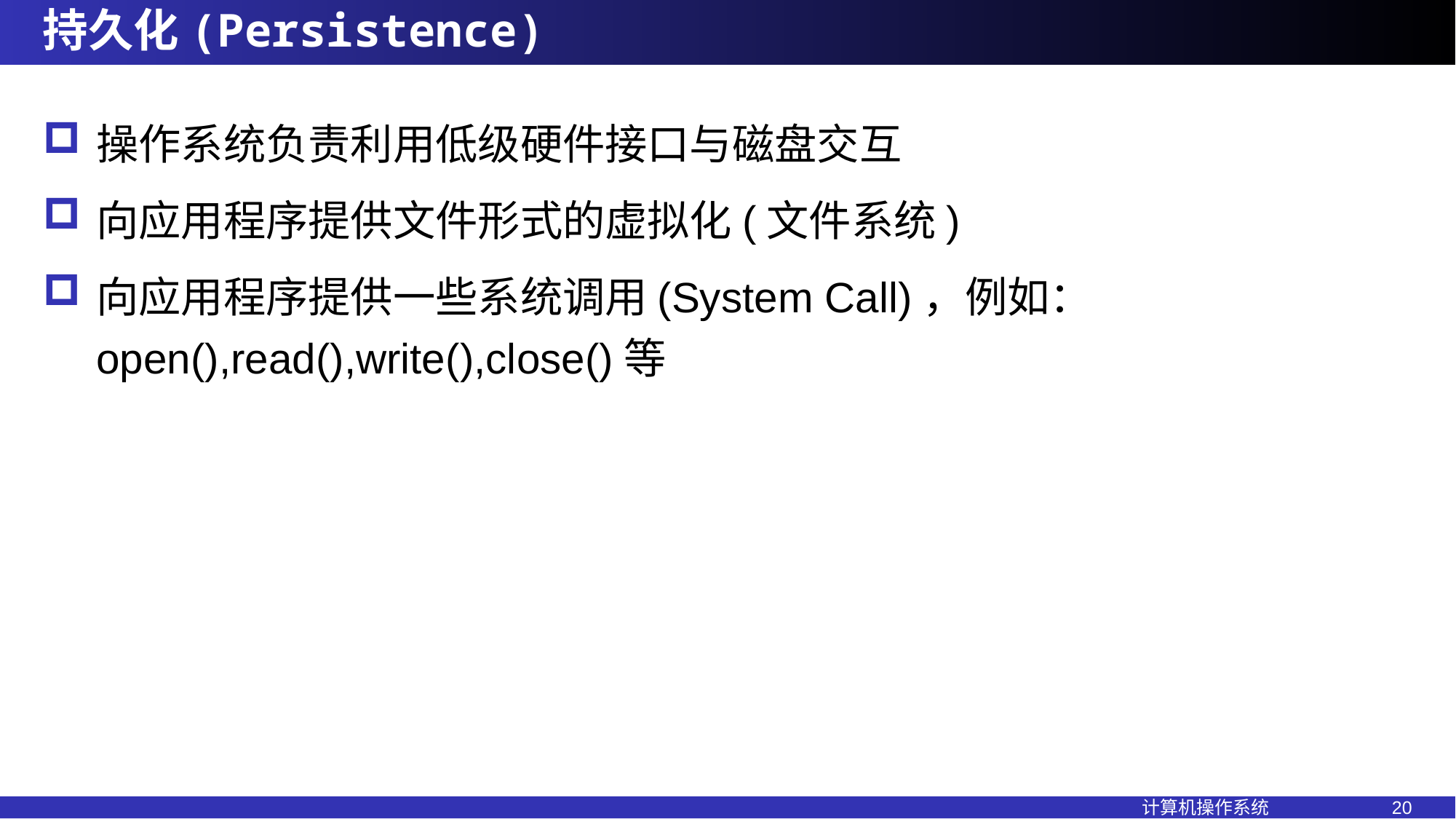

# 持久化(Persistence)
操作系统负责利用低级硬件接口与磁盘交互
向应用程序提供文件形式的虚拟化(文件系统)
向应用程序提供一些系统调用(System Call)，例如：open(),read(),write(),close()等

计算机操作系统                     20